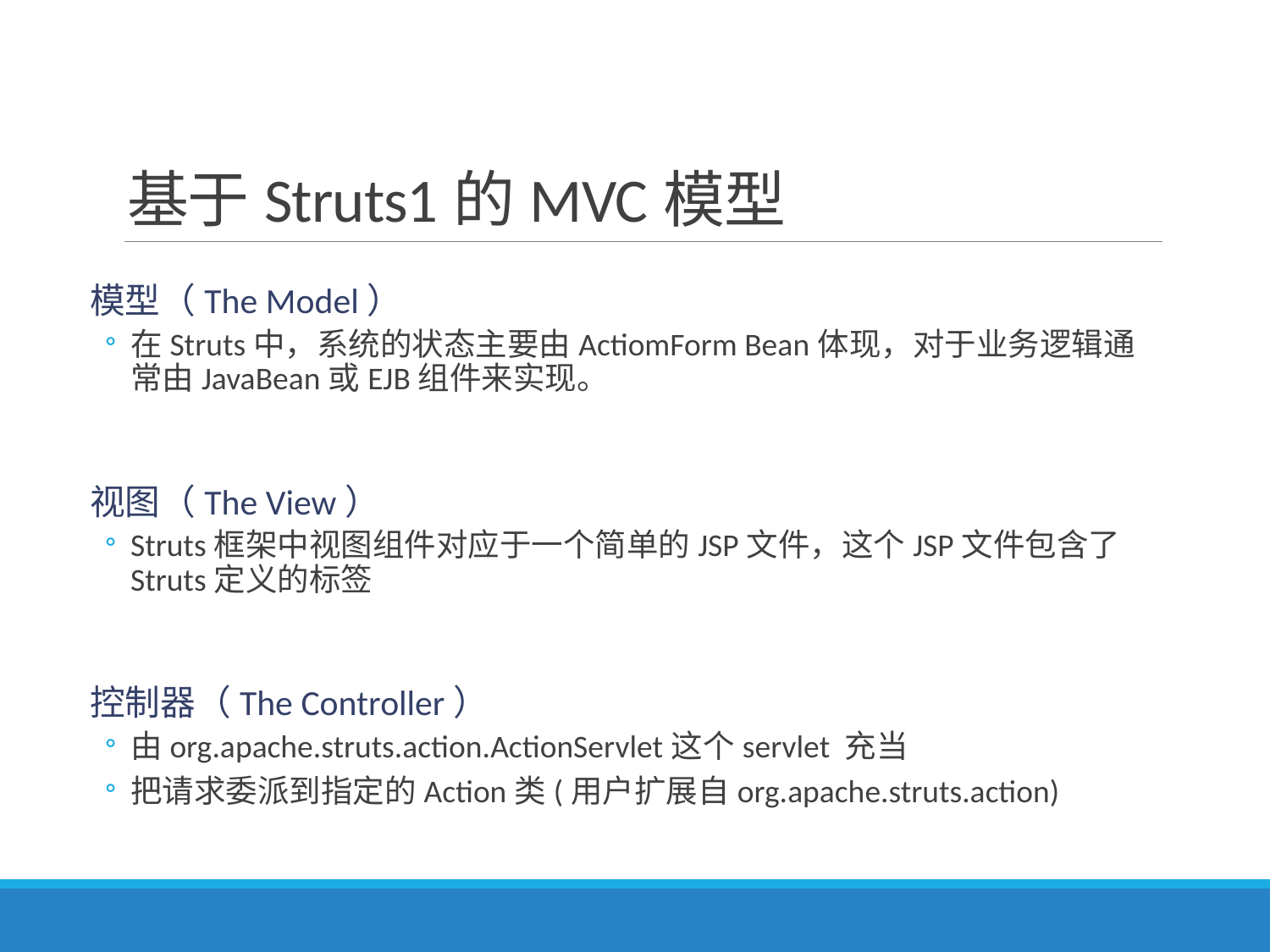

# 基于Struts1的MVC模型
模型（The Model）
在Struts中，系统的状态主要由ActiomForm Bean体现，对于业务逻辑通常由JavaBean或EJB组件来实现。

视图（The View）
Struts框架中视图组件对应于一个简单的JSP文件，这个JSP文件包含了Struts定义的标签

控制器（The Controller）
由org.apache.struts.action.ActionServlet这个servlet 充当
把请求委派到指定的Action类(用户扩展自org.apache.struts.action)